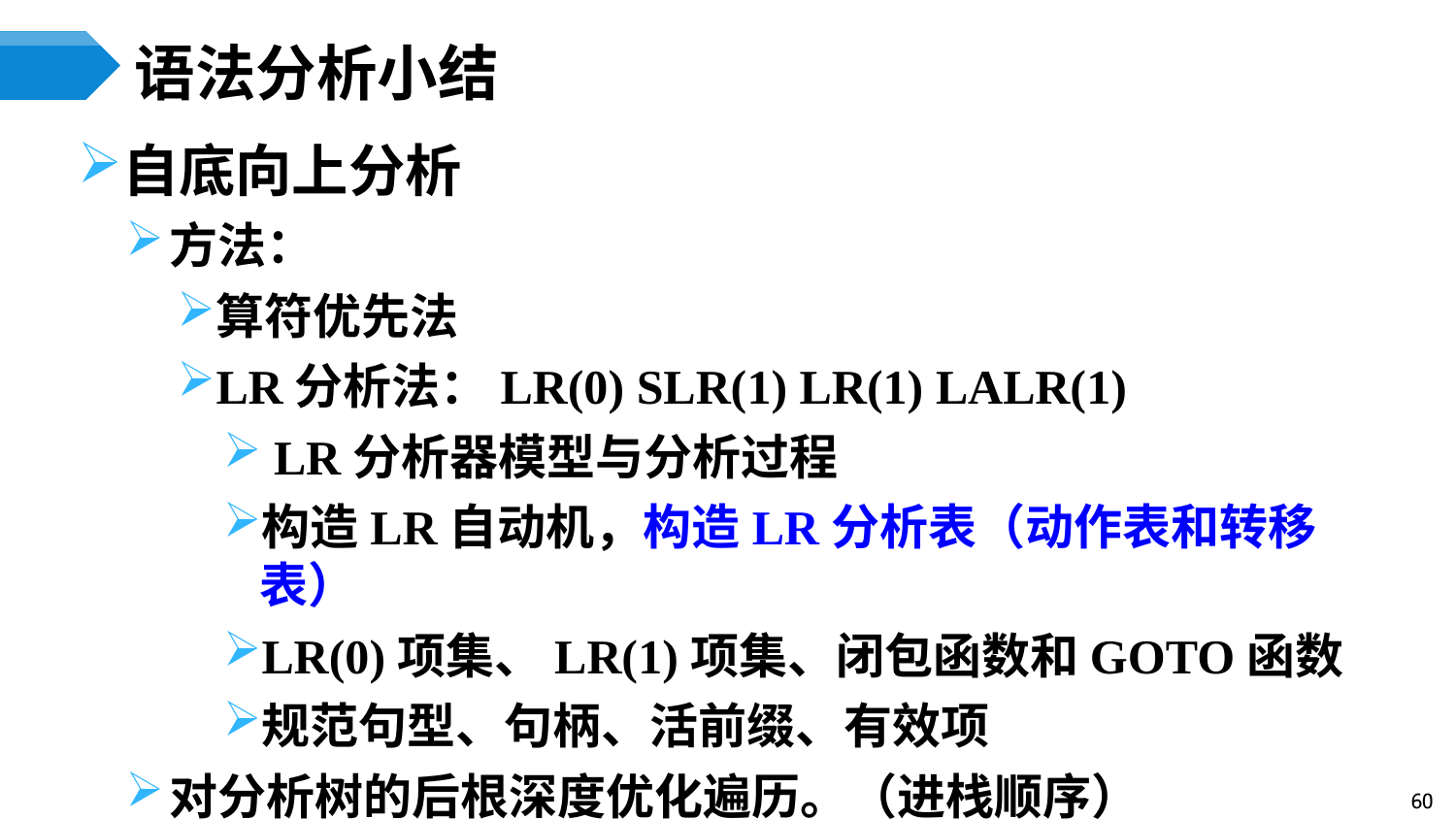

# 语法分析小结
自底向上分析
方法：
算符优先法
LR分析法：LR(0) SLR(1) LR(1) LALR(1)
 LR分析器模型与分析过程
构造LR自动机，构造LR分析表（动作表和转移表）
LR(0)项集、LR(1)项集、闭包函数和GOTO函数
规范句型、句柄、活前缀、有效项
对分析树的后根深度优化遍历。（进栈顺序）
60